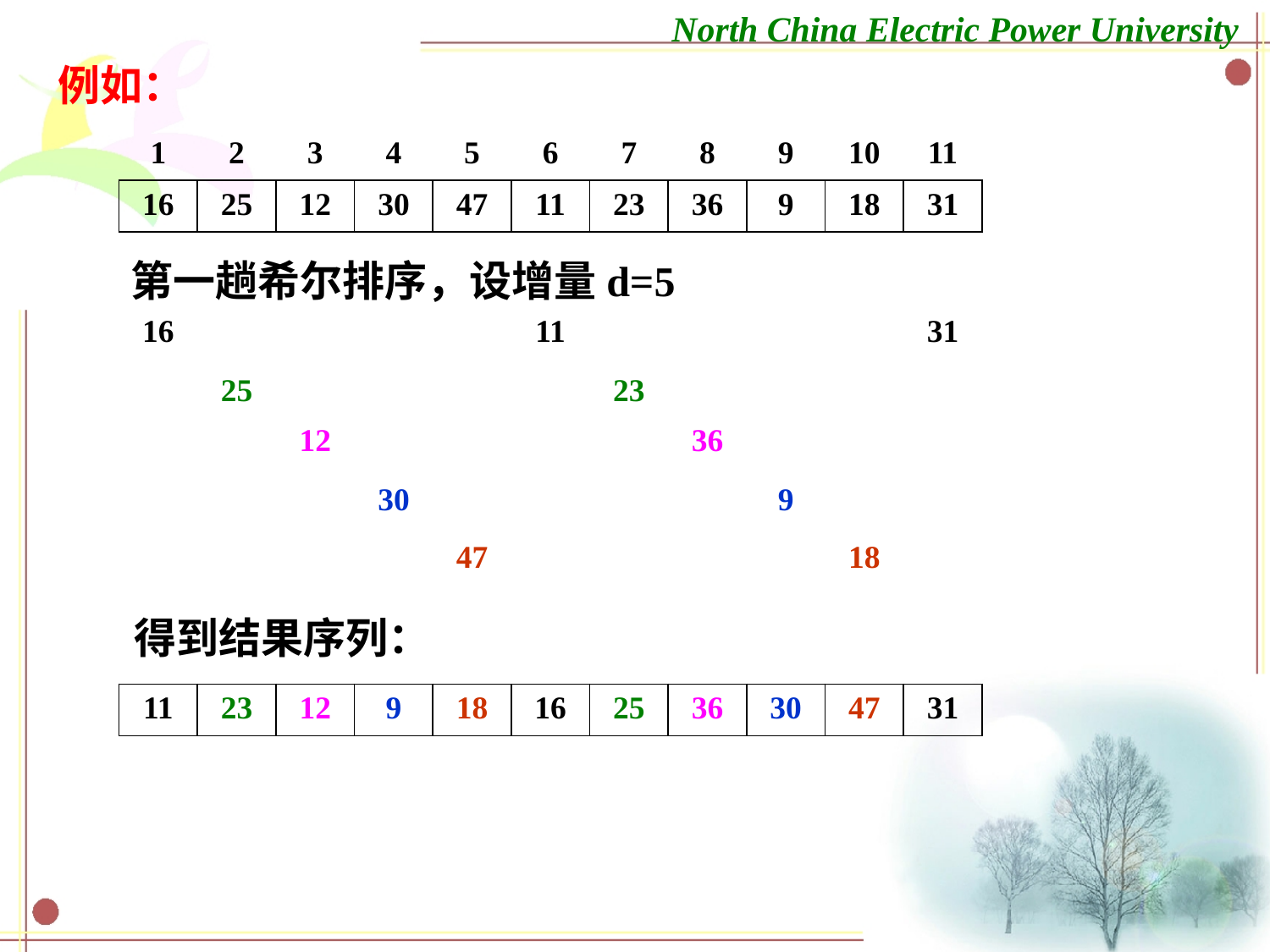

例如：
| 1 | 2 | 3 | 4 | 5 | 6 | 7 | 8 | 9 | 10 | 11 |
| --- | --- | --- | --- | --- | --- | --- | --- | --- | --- | --- |
| 16 | 25 | 12 | 30 | 47 | 11 | 23 | 36 | 9 | 18 | 31 |
第一趟希尔排序，设增量d=5
| 16 |  |  |  |  | 11 |  |  |  |  | 31 |
| --- | --- | --- | --- | --- | --- | --- | --- | --- | --- | --- |
|  | 25 |  |  |  |  | 23 |  |  |  |  |
| --- | --- | --- | --- | --- | --- | --- | --- | --- | --- | --- |
|  |  | 12 |  |  |  |  | 36 |  |  |  |
| --- | --- | --- | --- | --- | --- | --- | --- | --- | --- | --- |
|  |  |  | 30 |  |  |  |  | 9 |  |  |
| --- | --- | --- | --- | --- | --- | --- | --- | --- | --- | --- |
|  |  |  |  | 47 |  |  |  |  | 18 |  |
| --- | --- | --- | --- | --- | --- | --- | --- | --- | --- | --- |
得到结果序列：
| 11 | 23 | 12 | 9 | 18 | 16 | 25 | 36 | 30 | 47 | 31 |
| --- | --- | --- | --- | --- | --- | --- | --- | --- | --- | --- |